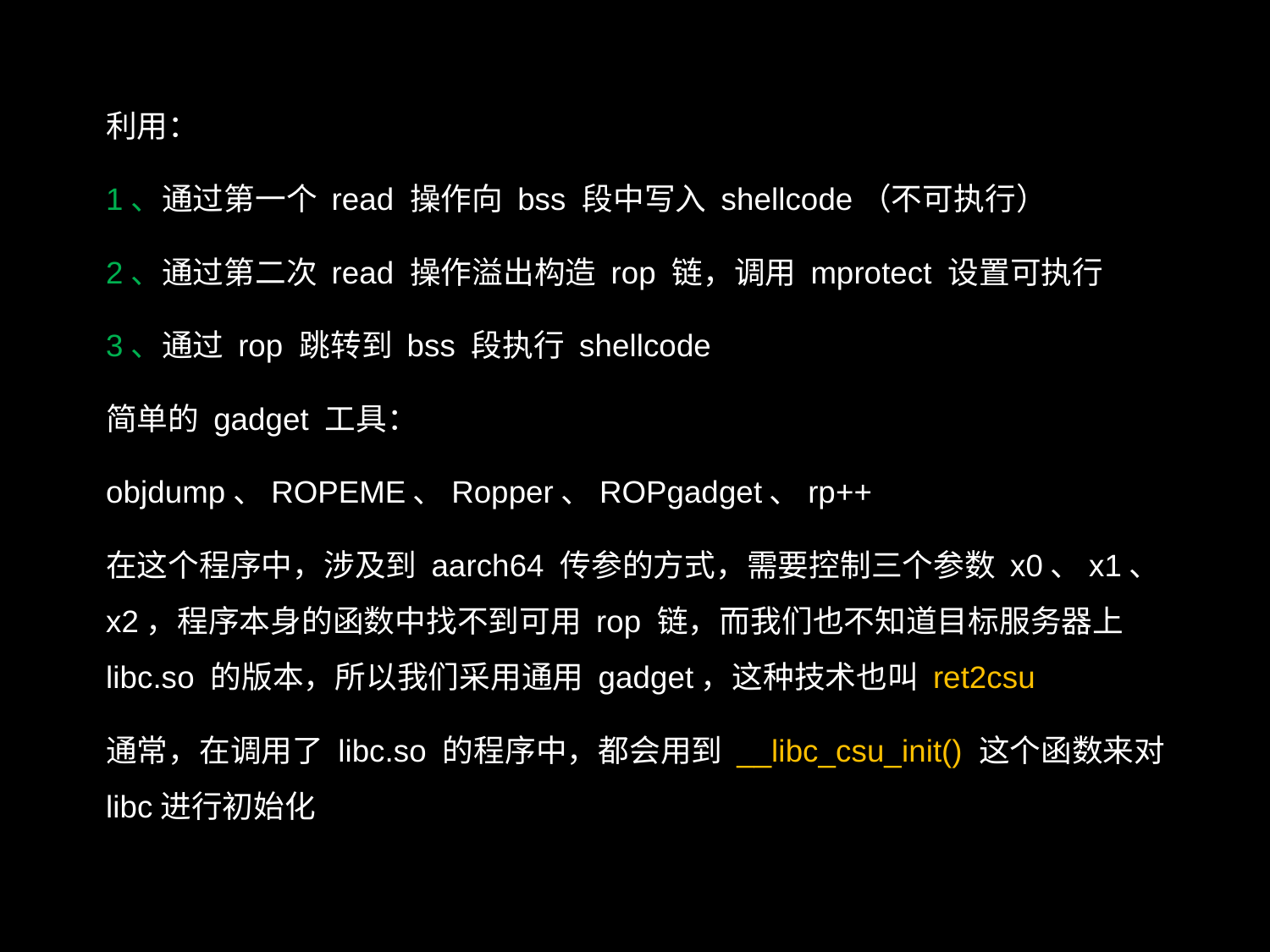

利用：
1、通过第一个 read 操作向 bss 段中写入 shellcode（不可执行）
2、通过第二次 read 操作溢出构造 rop 链，调用 mprotect 设置可执行
3、通过 rop 跳转到 bss 段执行 shellcode
简单的 gadget 工具：
objdump、ROPEME、Ropper、ROPgadget、rp++
在这个程序中，涉及到 aarch64 传参的方式，需要控制三个参数 x0、x1、x2，程序本身的函数中找不到可用 rop 链，而我们也不知道目标服务器上 libc.so 的版本，所以我们采用通用 gadget，这种技术也叫 ret2csu
通常，在调用了 libc.so 的程序中，都会用到 __libc_csu_init() 这个函数来对libc进行初始化